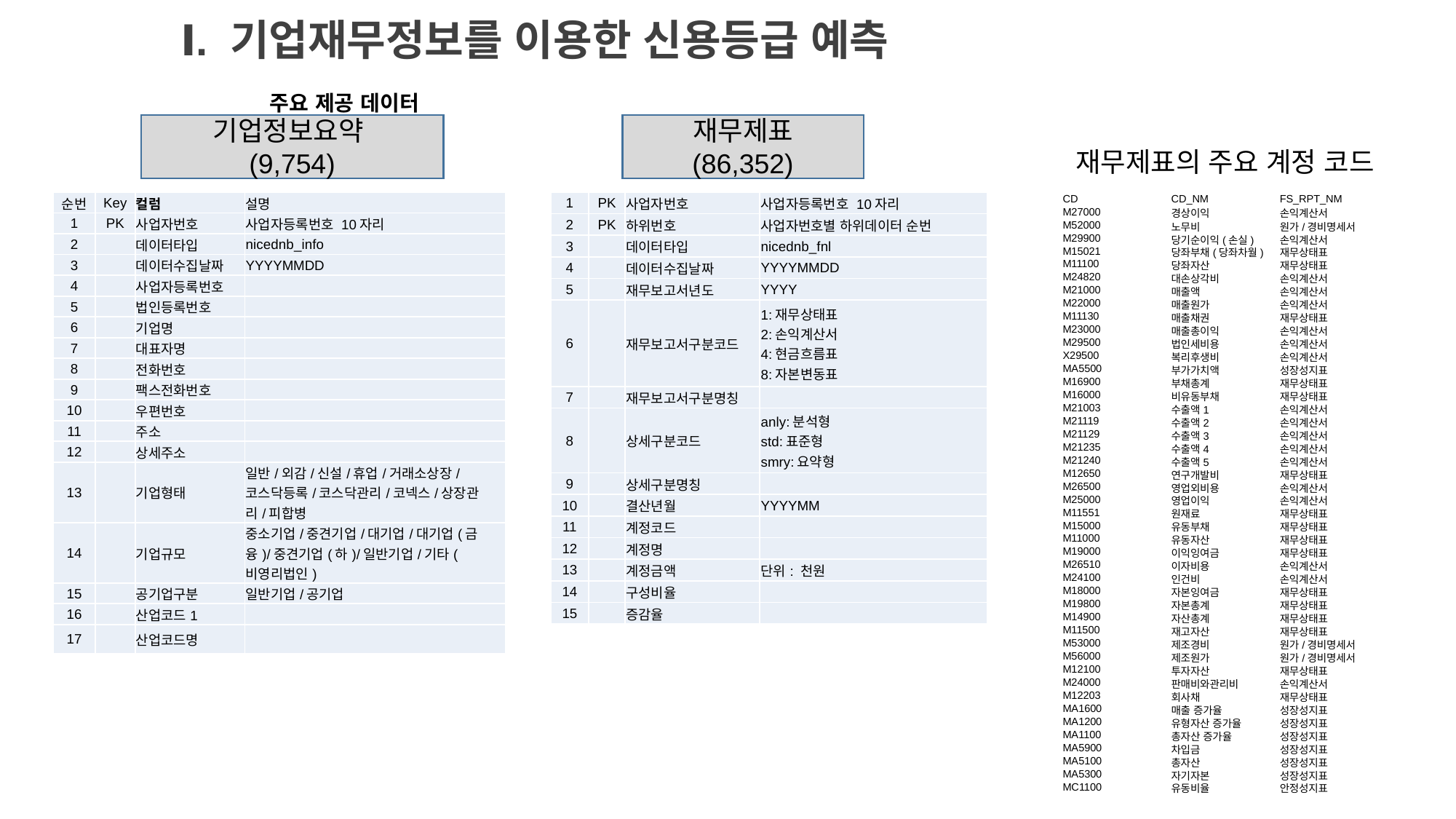

Ⅰ. 기업재무정보를 이용한 신용등급 예측
주요 제공 데이터
기업정보요약
(9,754)
재무제표
(86,352)
재무제표의 주요 계정 코드
| 순번 | Key | 컬럼 | 설명 |
| --- | --- | --- | --- |
| 1 | PK | 사업자번호 | 사업자등록번호 10자리 |
| 2 |  | 데이터타입 | nicednb\_info |
| 3 |  | 데이터수집날짜 | YYYYMMDD |
| 4 |  | 사업자등록번호 |  |
| 5 |  | 법인등록번호 |  |
| 6 |  | 기업명 |  |
| 7 |  | 대표자명 |  |
| 8 |  | 전화번호 |  |
| 9 |  | 팩스전화번호 |  |
| 10 |  | 우편번호 |  |
| 11 |  | 주소 |  |
| 12 |  | 상세주소 |  |
| 13 |  | 기업형태 | 일반/외감/신설/휴업/거래소상장/코스닥등록/코스닥관리/코넥스/상장관리/피합병 |
| 14 |  | 기업규모 | 중소기업/중견기업/대기업/대기업(금융)/중견기업(하)/일반기업/기타(비영리법인) |
| 15 |  | 공기업구분 | 일반기업/공기업 |
| 16 |  | 산업코드1 |  |
| 17 |  | 산업코드명 |  |
| 1 | PK | 사업자번호 | 사업자등록번호 10자리 |
| --- | --- | --- | --- |
| 2 | PK | 하위번호 | 사업자번호별 하위데이터 순번 |
| 3 |  | 데이터타입 | nicednb\_fnl |
| 4 |  | 데이터수집날짜 | YYYYMMDD |
| 5 |  | 재무보고서년도 | YYYY |
| 6 |  | 재무보고서구분코드 | 1:재무상태표 2:손익계산서 4:현금흐름표 8:자본변동표 |
| 7 |  | 재무보고서구분명칭 |  |
| 8 |  | 상세구분코드 | anly:분석형 std:표준형 smry:요약형 |
| 9 |  | 상세구분명칭 |  |
| 10 |  | 결산년월 | YYYYMM |
| 11 |  | 계정코드 |  |
| 12 |  | 계정명 |  |
| 13 |  | 계정금액 | 단위: 천원 |
| 14 |  | 구성비율 |  |
| 15 |  | 증감율 |  |
| CD | CD\_NM | FS\_RPT\_NM |
| --- | --- | --- |
| M27000 | 경상이익 | 손익계산서 |
| M52000 | 노무비 | 원가/경비명세서 |
| M29900 | 당기순이익(손실) | 손익계산서 |
| M15021 | 당좌부채(당좌차월) | 재무상태표 |
| M11100 | 당좌자산 | 재무상태표 |
| M24820 | 대손상각비 | 손익계산서 |
| M21000 | 매출액 | 손익계산서 |
| M22000 | 매출원가 | 손익계산서 |
| M11130 | 매출채권 | 재무상태표 |
| M23000 | 매출총이익 | 손익계산서 |
| M29500 | 법인세비용 | 손익계산서 |
| X29500 | 복리후생비 | 손익계산서 |
| MA5500 | 부가가치액 | 성장성지표 |
| M16900 | 부채총계 | 재무상태표 |
| M16000 | 비유동부채 | 재무상태표 |
| M21003 | 수출액1 | 손익계산서 |
| M21119 | 수출액2 | 손익계산서 |
| M21129 | 수출액3 | 손익계산서 |
| M21235 | 수출액4 | 손익계산서 |
| M21240 | 수출액5 | 손익계산서 |
| M12650 | 연구개발비 | 재무상태표 |
| M26500 | 영업외비용 | 손익계산서 |
| M25000 | 영업이익 | 손익계산서 |
| M11551 | 원재료 | 재무상태표 |
| M15000 | 유동부채 | 재무상태표 |
| M11000 | 유동자산 | 재무상태표 |
| M19000 | 이익잉여금 | 재무상태표 |
| M26510 | 이자비용 | 손익계산서 |
| M24100 | 인건비 | 손익계산서 |
| M18000 | 자본잉여금 | 재무상태표 |
| M19800 | 자본총계 | 재무상태표 |
| M14900 | 자산총계 | 재무상태표 |
| M11500 | 재고자산 | 재무상태표 |
| M53000 | 제조경비 | 원가/경비명세서 |
| M56000 | 제조원가 | 원가/경비명세서 |
| M12100 | 투자자산 | 재무상태표 |
| M24000 | 판매비와관리비 | 손익계산서 |
| M12203 | 회사채 | 재무상태표 |
| MA1600 | 매출 증가율 | 성장성지표 |
| MA1200 | 유형자산 증가율 | 성장성지표 |
| MA1100 | 총자산 증가율 | 성장성지표 |
| MA5900 | 차입금 | 성장성지표 |
| MA5100 | 총자산 | 성장성지표 |
| MA5300 | 자기자본 | 성장성지표 |
| MC1100 | 유동비율 | 안정성지표 |